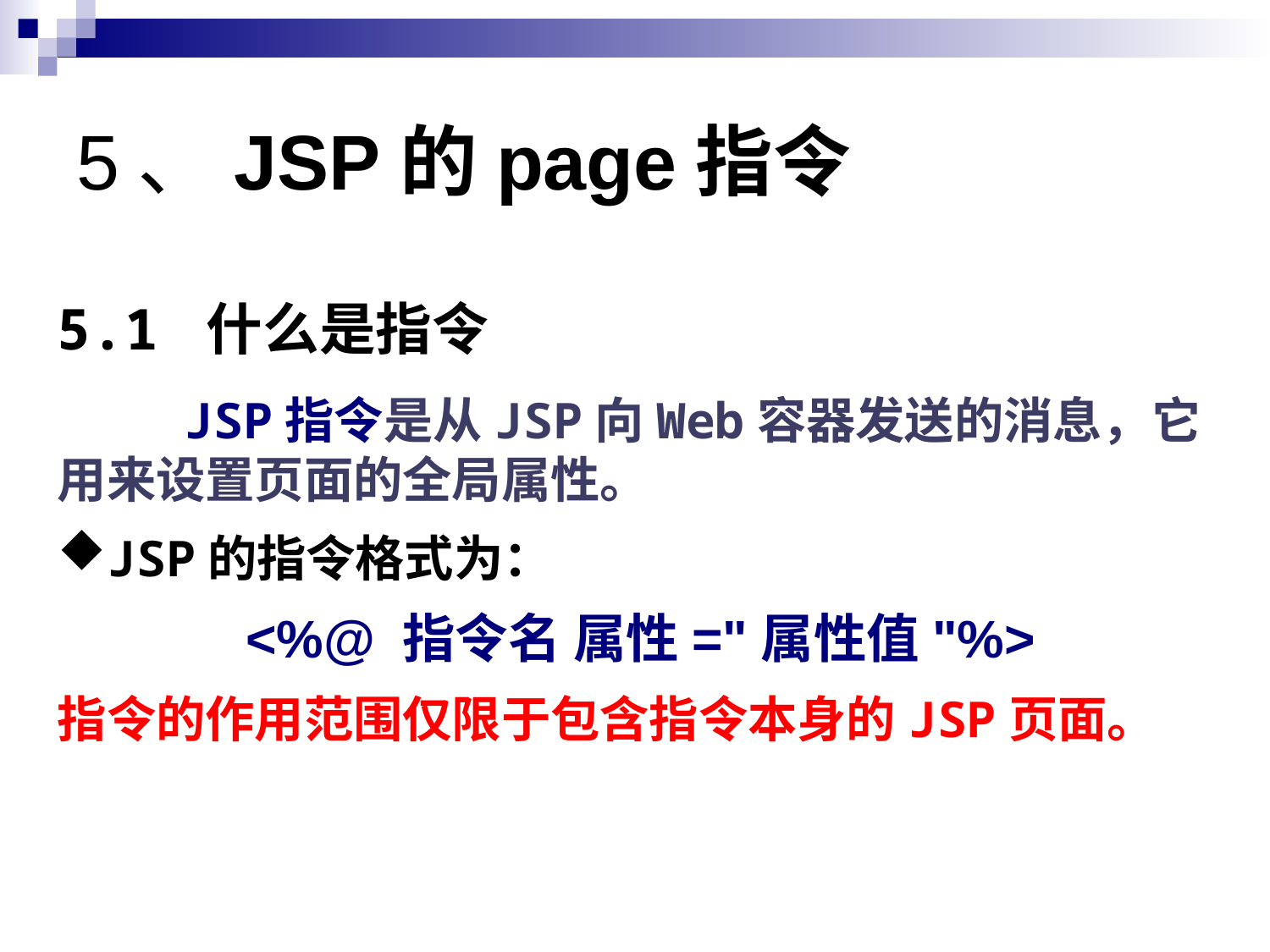

# 5、JSP的page指令
5.1 什么是指令
	JSP指令是从JSP向Web容器发送的消息，它用来设置页面的全局属性。
JSP的指令格式为：
<%@ 指令名 属性="属性值"%>
指令的作用范围仅限于包含指令本身的JSP页面。
20